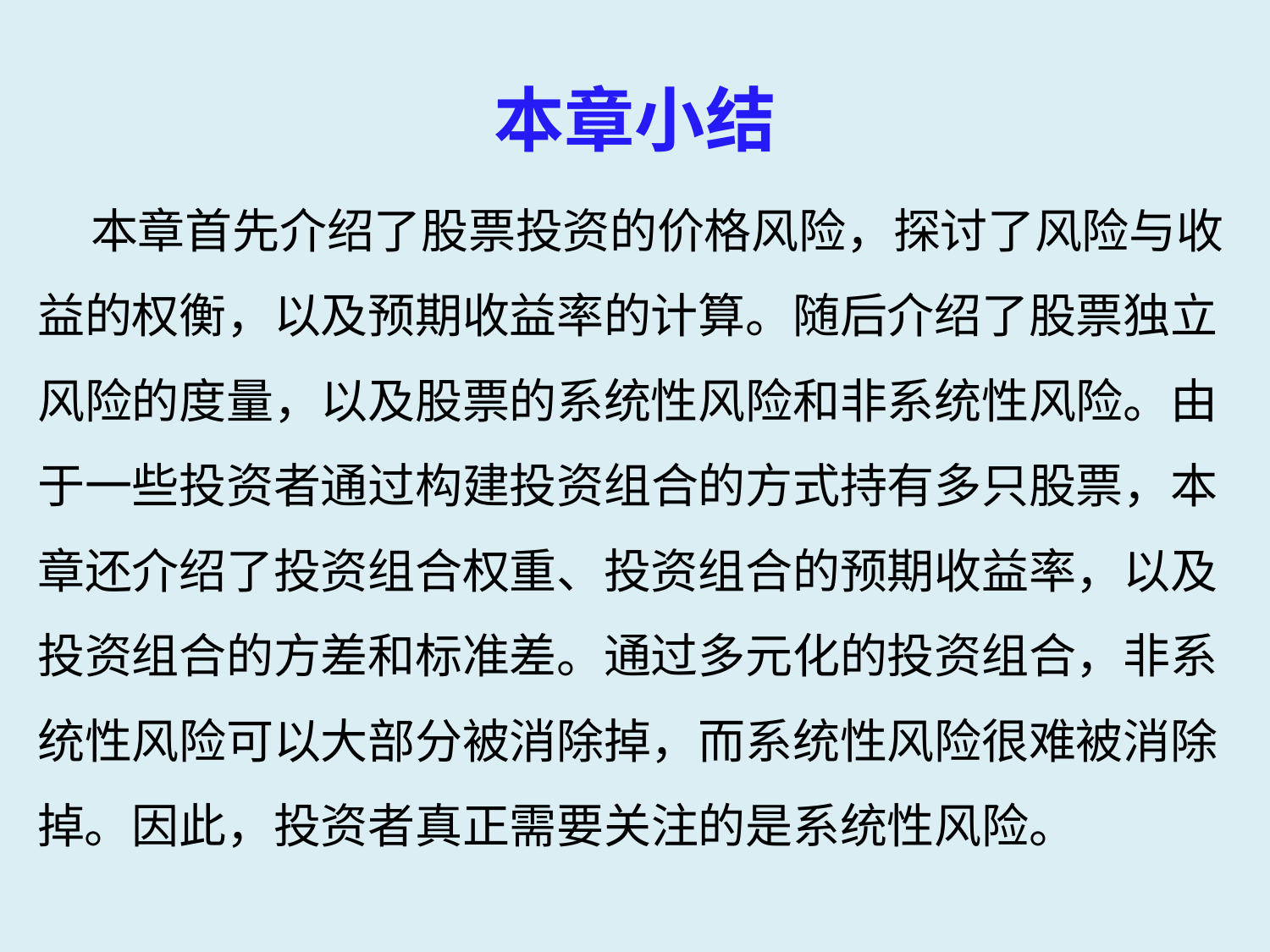

# 本章小结
    本章首先介绍了股票投资的价格风险，探讨了风险与收益的权衡，以及预期收益率的计算。随后介绍了股票独立风险的度量，以及股票的系统性风险和非系统性风险。由于一些投资者通过构建投资组合的方式持有多只股票，本章还介绍了投资组合权重、投资组合的预期收益率，以及投资组合的方差和标准差。通过多元化的投资组合，非系统性风险可以大部分被消除掉，而系统性风险很难被消除掉。因此，投资者真正需要关注的是系统性风险。